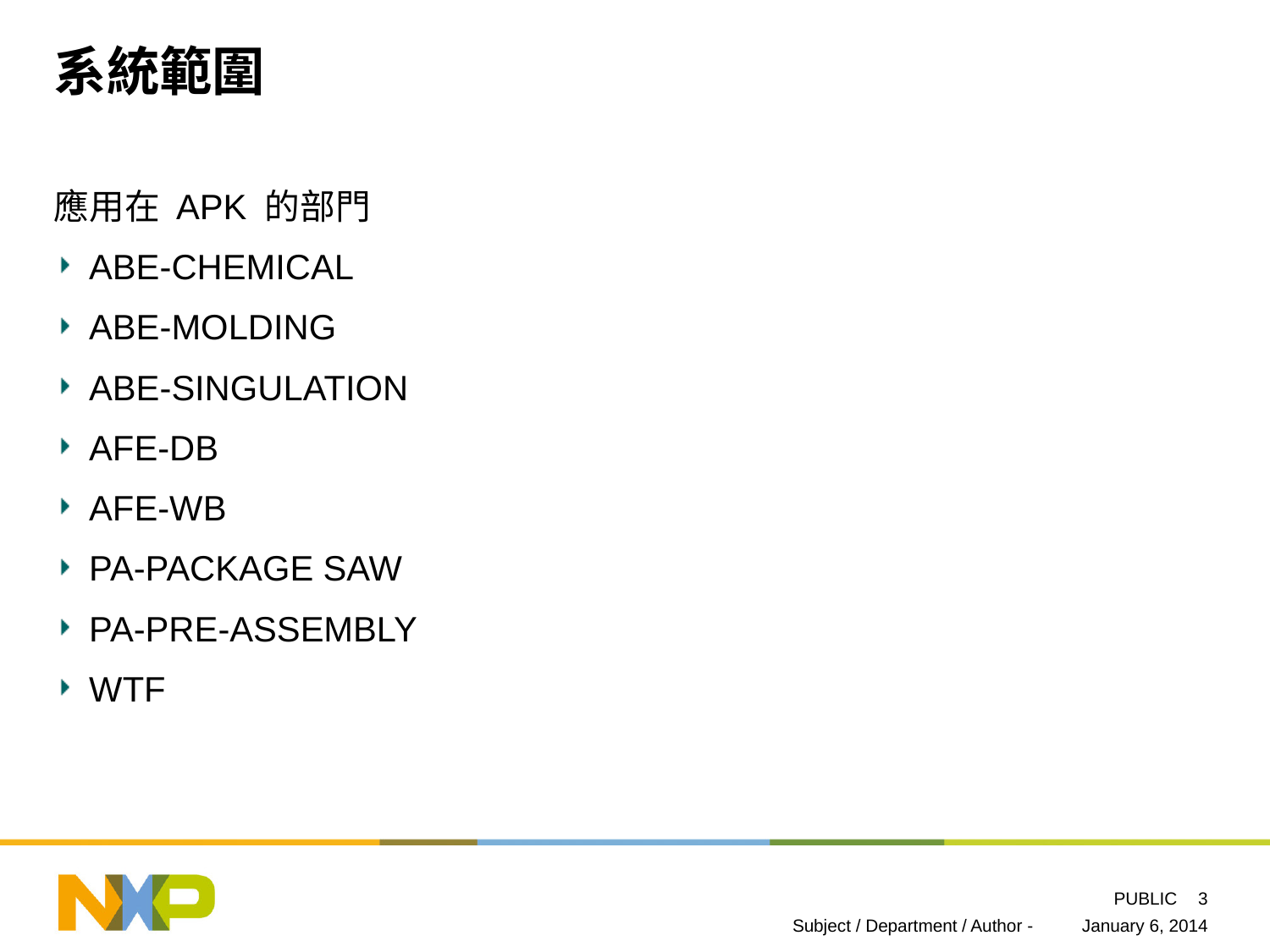

# 系統範圍
應用在 APK 的部門
ABE-CHEMICAL
ABE-MOLDING
ABE-SINGULATION
AFE-DB
AFE-WB
PA-PACKAGE SAW
PA-PRE-ASSEMBLY
WTF
3
Subject / Department / Author -
January 6, 2014